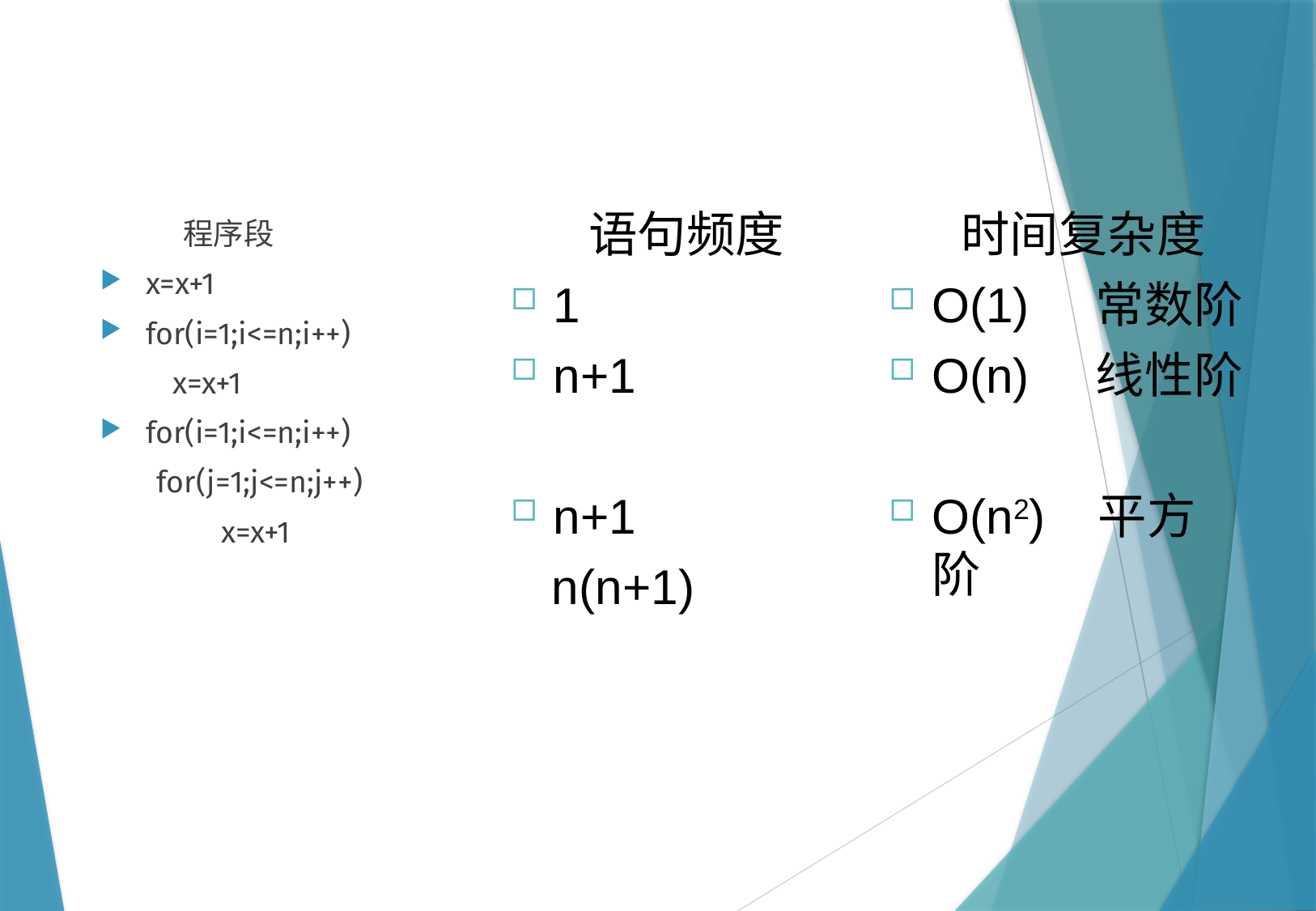

#
      语句频度
1
n+1

n+1
   n(n+1)

  时间复杂度
O(1)    常数阶
O(n)    线性阶

O(n2)   平方阶
           程序段
x=x+1
for(i=1;i<=n;i++)
         x=x+1
for(i=1;i<=n;i++)
       for(j=1;j<=n;j++)
               x=x+1